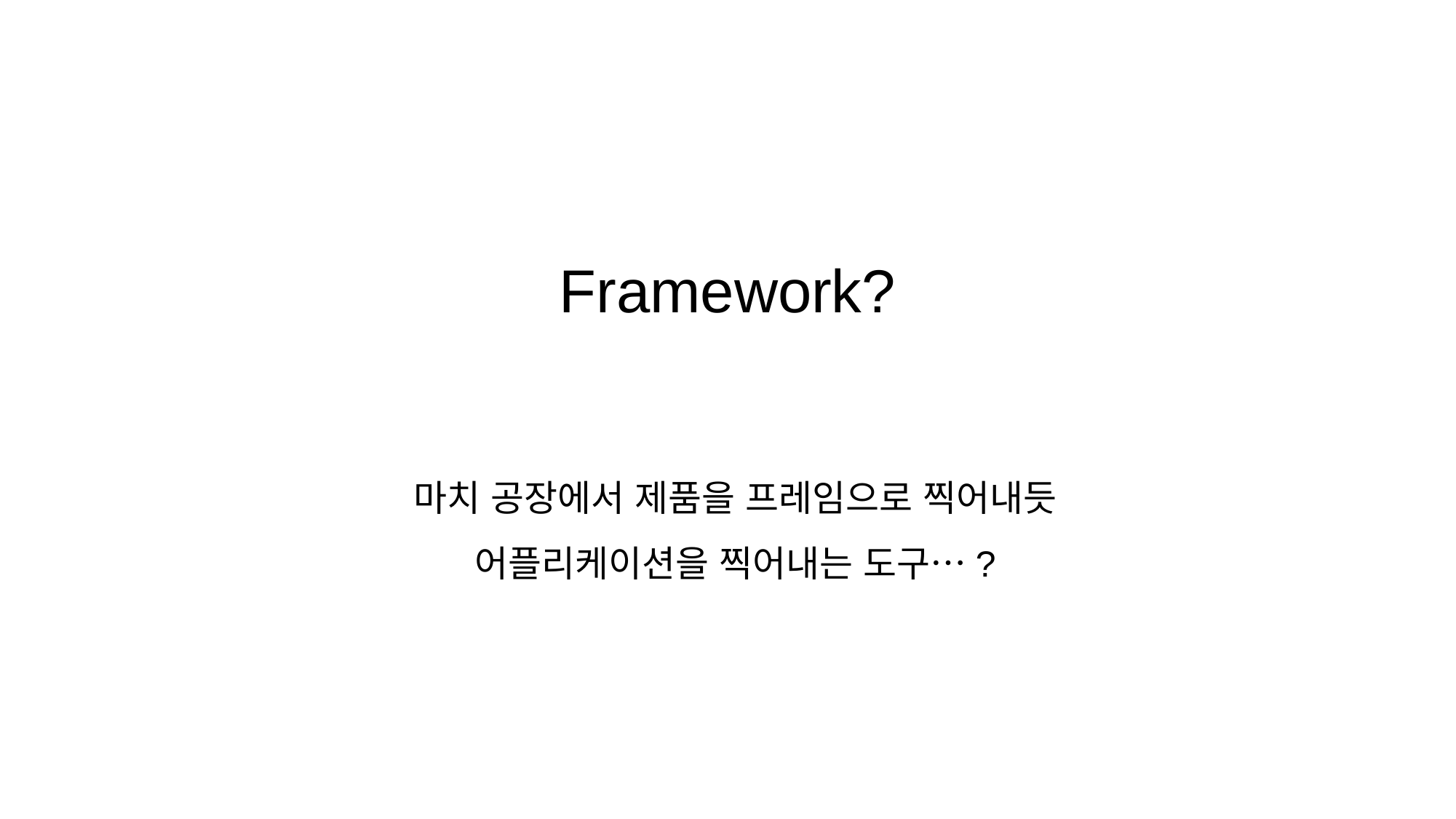

# Framework?
마치 공장에서 제품을 프레임으로 찍어내듯 어플리케이션을 찍어내는 도구…?